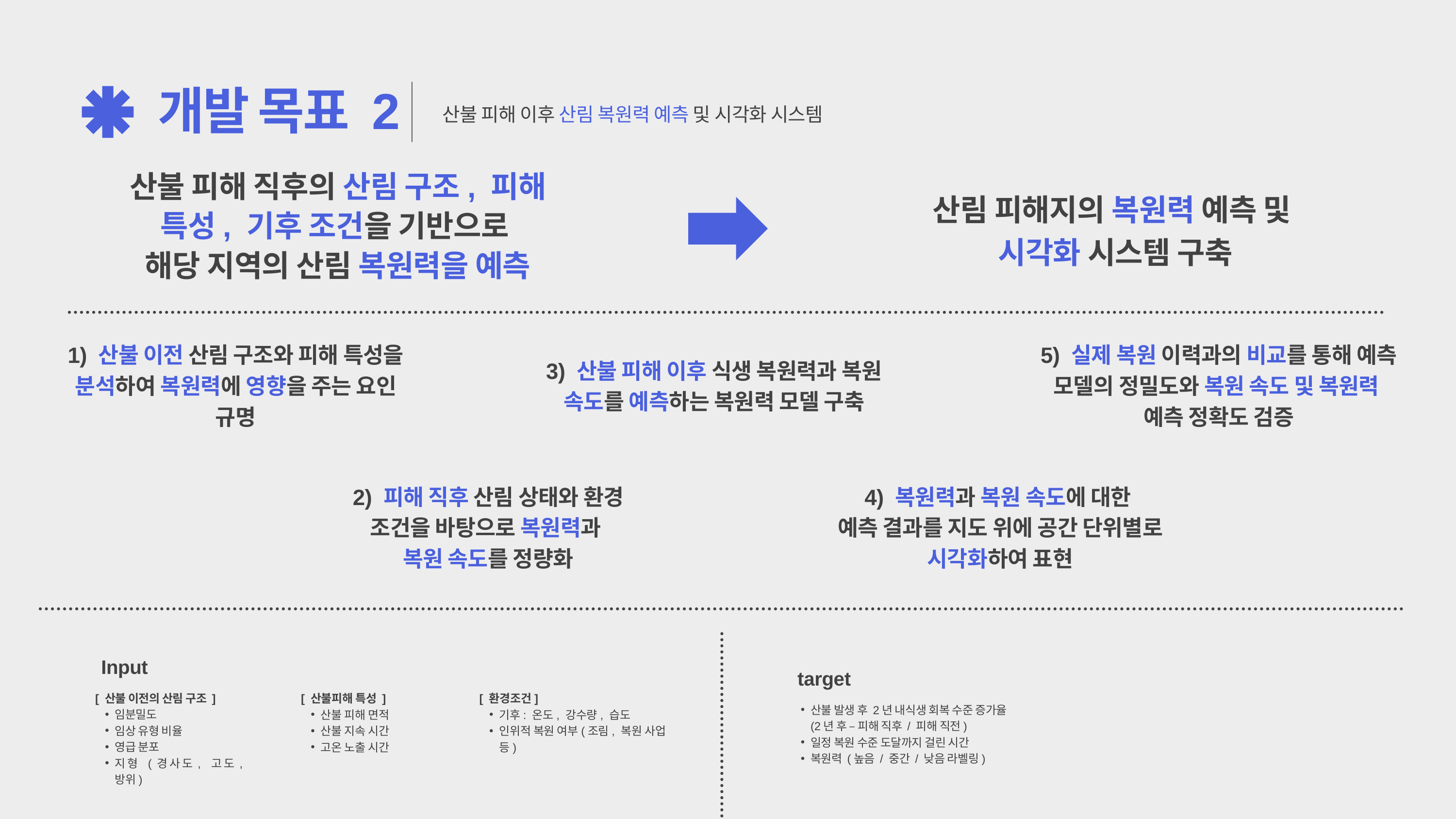

개발 목표 2
 산불 피해 이후 산림 복원력 예측 및 시각화 시스템
산불 피해 직후의 산림 구조, 피해 특성, 기후 조건을 기반으로
해당 지역의 산림 복원력을 예측
산림 피해지의 복원력 예측 및
시각화 시스템 구축

1) 산불 이전 산림 구조와 피해 특성을 분석하여 복원력에 영향을 주는 요인 규명
5) 실제 복원 이력과의 비교를 통해 예측 모델의 정밀도와 복원 속도 및 복원력
예측 정확도 검증
3) 산불 피해 이후 식생 복원력과 복원 속도를 예측하는 복원력 모델 구축
2) 피해 직후 산림 상태와 환경 조건을 바탕으로 복원력과
복원 속도를 정량화
4) 복원력과 복원 속도에 대한
예측 결과를 지도 위에 공간 단위별로 시각화하여 표현

Input
target
[ 산불 이전의 산림 구조 ]
임분밀도
임상 유형 비율
영급 분포
지형 (경사도, 고도, 방위)

[ 산불피해 특성 ]
산불 피해 면적
산불 지속 시간
고온 노출 시간
[ 환경조건]
기후: 온도, 강수량, 습도
인위적 복원 여부(조림, 복원 사업 등)
산불 발생 후 2년 내식생 회복 수준 증가율 (2년 후 – 피해 직후 / 피해 직전)
일정 복원 수준 도달까지 걸린 시간
복원력 (높음 / 중간 / 낮음 라벨링)